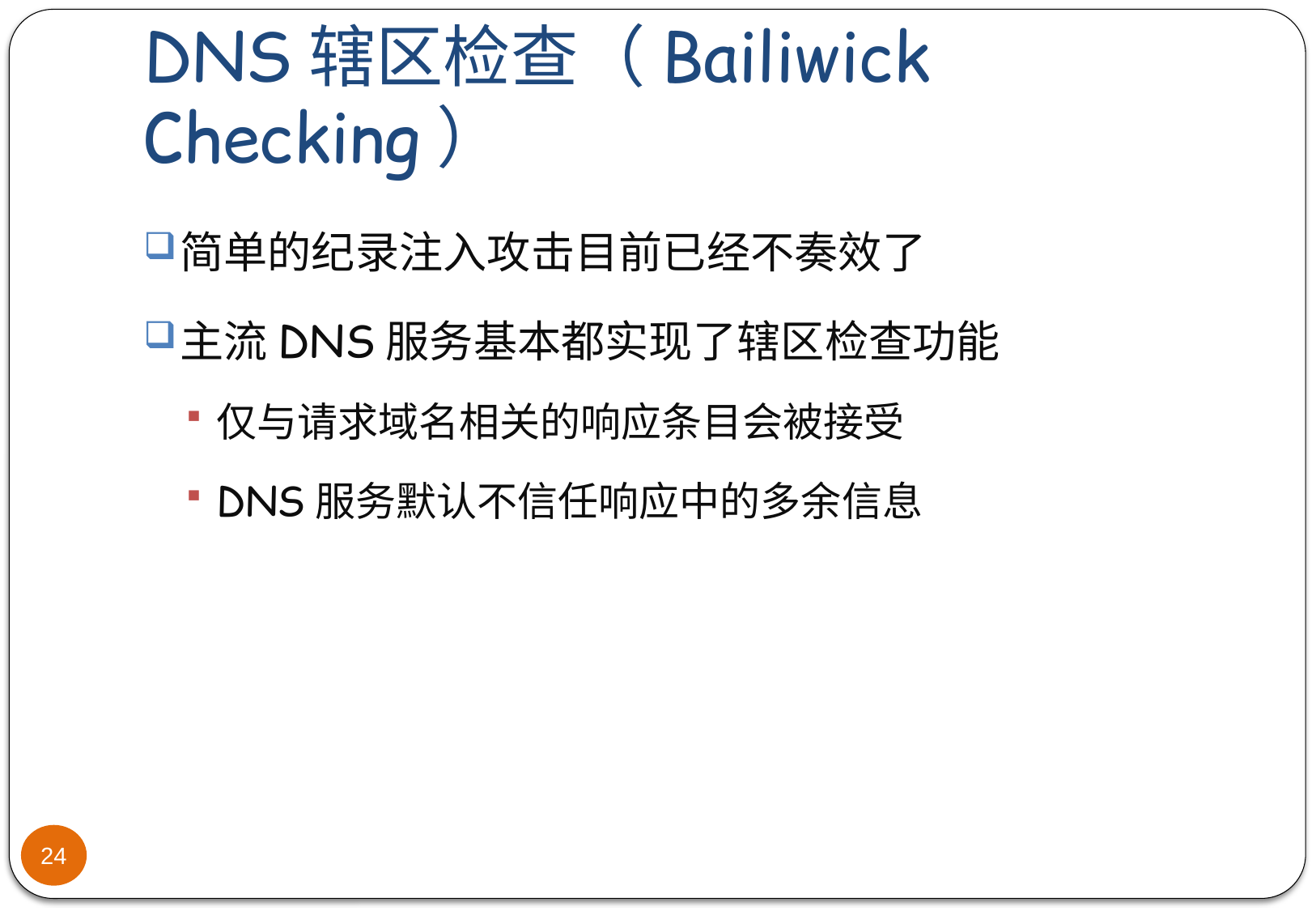

# DNS辖区检查（Bailiwick Checking）
简单的纪录注入攻击目前已经不奏效了
主流DNS服务基本都实现了辖区检查功能
仅与请求域名相关的响应条目会被接受
DNS服务默认不信任响应中的多余信息
24